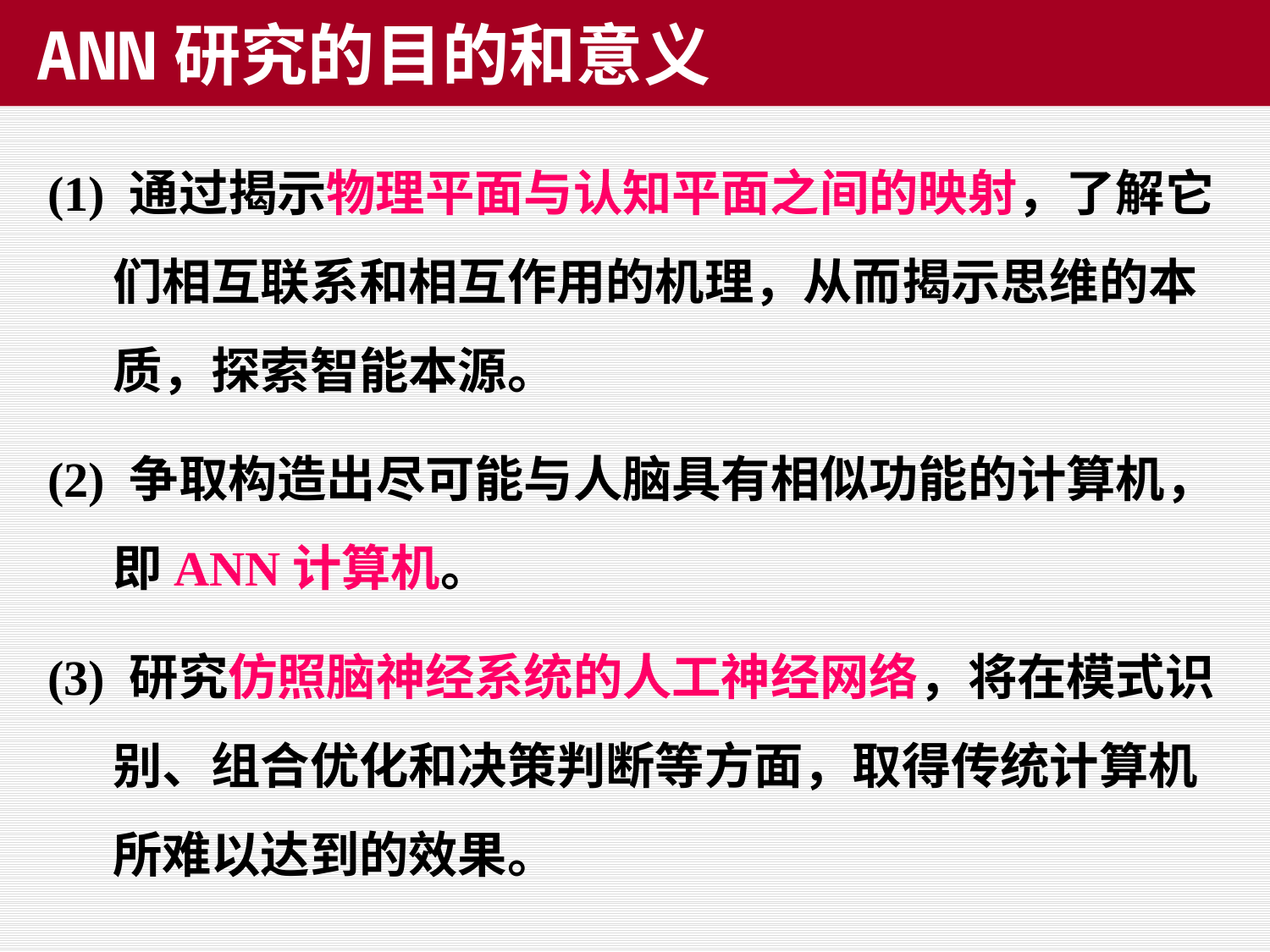

# ANN研究的目的和意义
(1) 通过揭示物理平面与认知平面之间的映射，了解它们相互联系和相互作用的机理，从而揭示思维的本质，探索智能本源。
(2) 争取构造出尽可能与人脑具有相似功能的计算机，即ANN计算机。
(3) 研究仿照脑神经系统的人工神经网络，将在模式识别、组合优化和决策判断等方面，取得传统计算机所难以达到的效果。